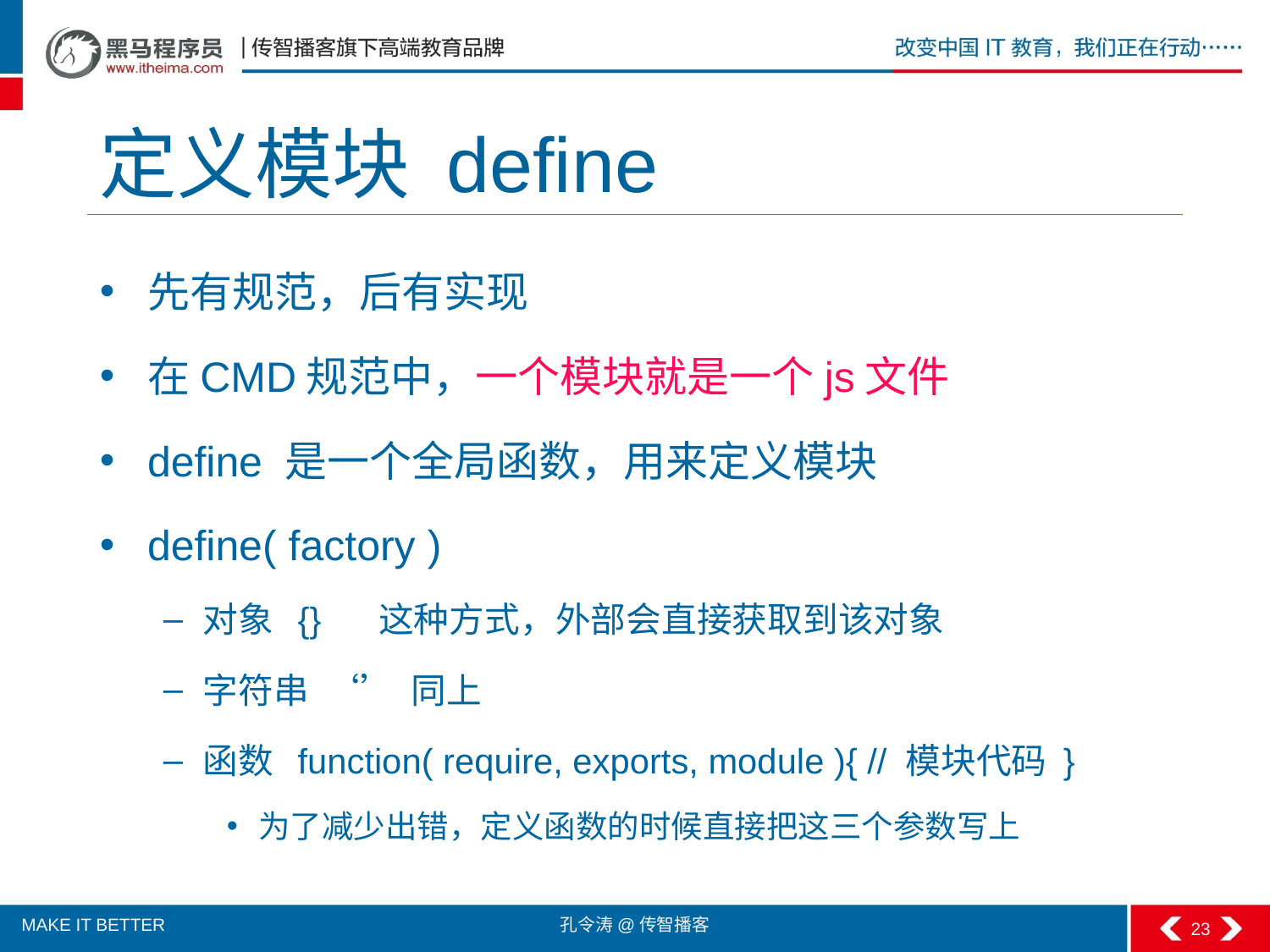

# 定义模块 define
先有规范，后有实现
在CMD规范中，一个模块就是一个js文件
define 是一个全局函数，用来定义模块
define( factory )
对象  {}     这种方式，外部会直接获取到该对象
字符串  ‘’  同上
函数  function( require, exports, module ){ // 模块代码 }
为了减少出错，定义函数的时候直接把这三个参数写上

23
孔令涛@传智播客
MAKE IT BETTER